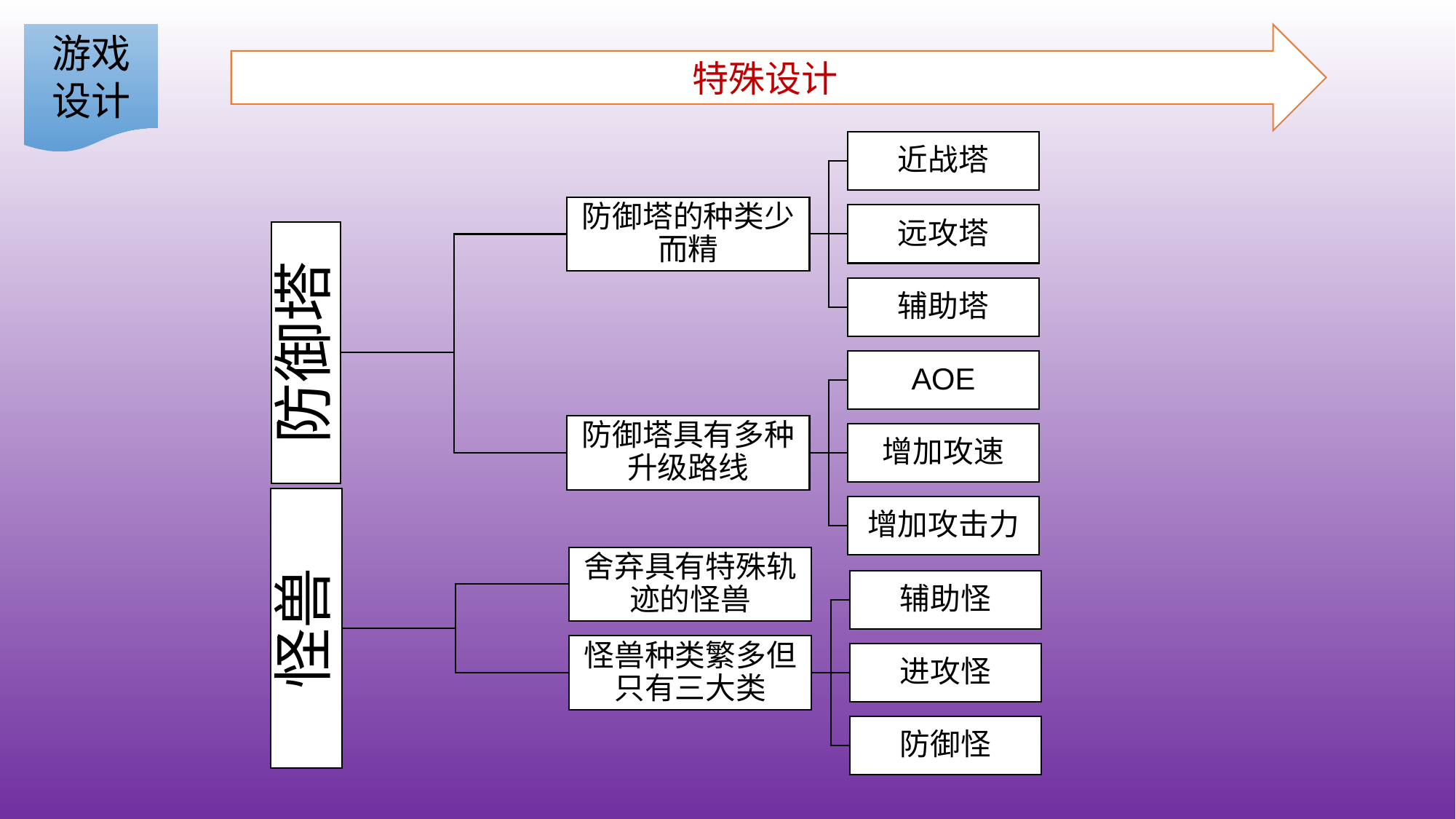

游戏设计
特殊设计

防御塔
防御塔的种类少而精
近战塔
远攻塔
辅助塔
防御塔具有多种升级路线
AOE
增加攻速
增加攻击力
怪兽
舍弃具有特殊轨迹的怪兽
怪兽种类繁多但只有三大类
辅助怪
进攻怪
防御怪